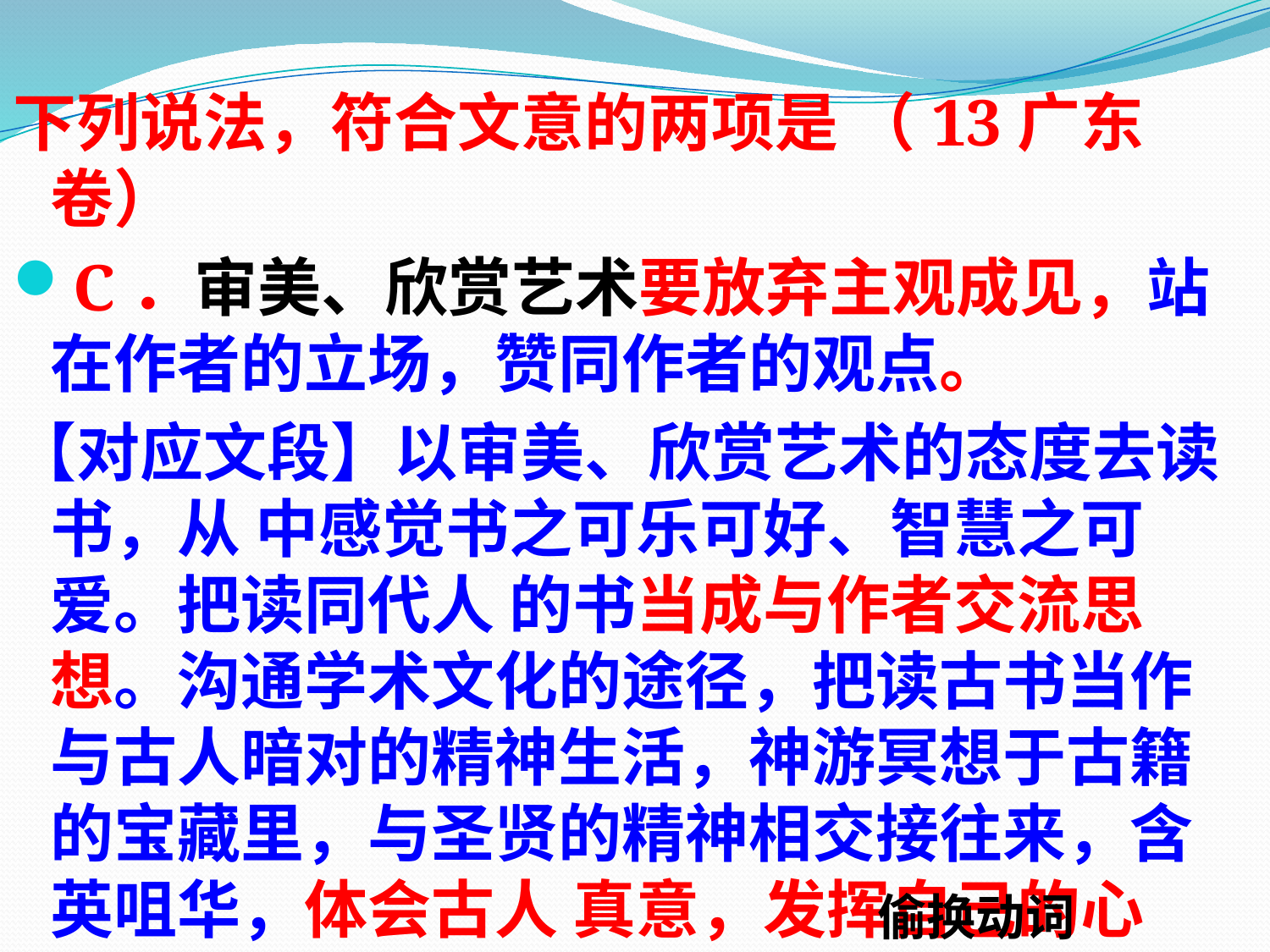

下列说法，符合文意的两项是 （13广东卷）
C．审美、欣赏艺术要放弃主观成见，站在作者的立场，赞同作者的观点。
【对应文段】以审美、欣赏艺术的态度去读书，从 中感觉书之可乐可好、智慧之可爱。把读同代人 的书当成与作者交流思想。沟通学术文化的途径，把读古书当作与古人暗对的精神生活，神游冥想于古籍的宝藏里，与圣贤的精神相交接往来，含英咀华，体会古人 真意，发挥自己的心得。
偷换动词